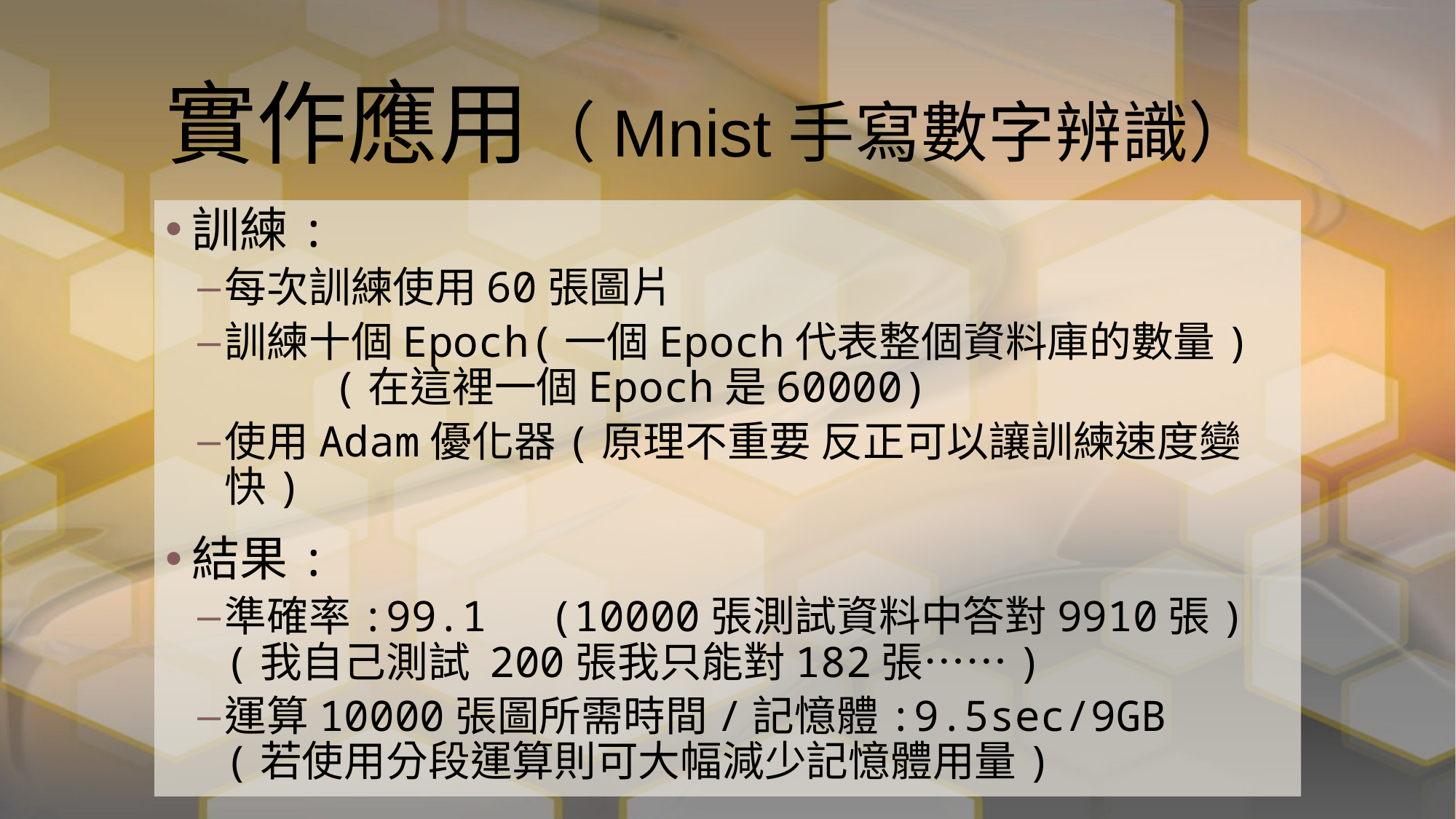

# 實作應用（Mnist手寫數字辨識）
訓練:
每次訓練使用60張圖片
訓練十個Epoch(一個Epoch代表整個資料庫的數量)
				(在這裡一個Epoch是60000)
使用Adam優化器(原理不重要 反正可以讓訓練速度變快)
結果:
準確率:99.1	(10000張測試資料中答對9910張)
(我自己測試 200張我只能對182張……)
運算10000張圖所需時間/記憶體:9.5sec/9GB
(若使用分段運算則可大幅減少記憶體用量)